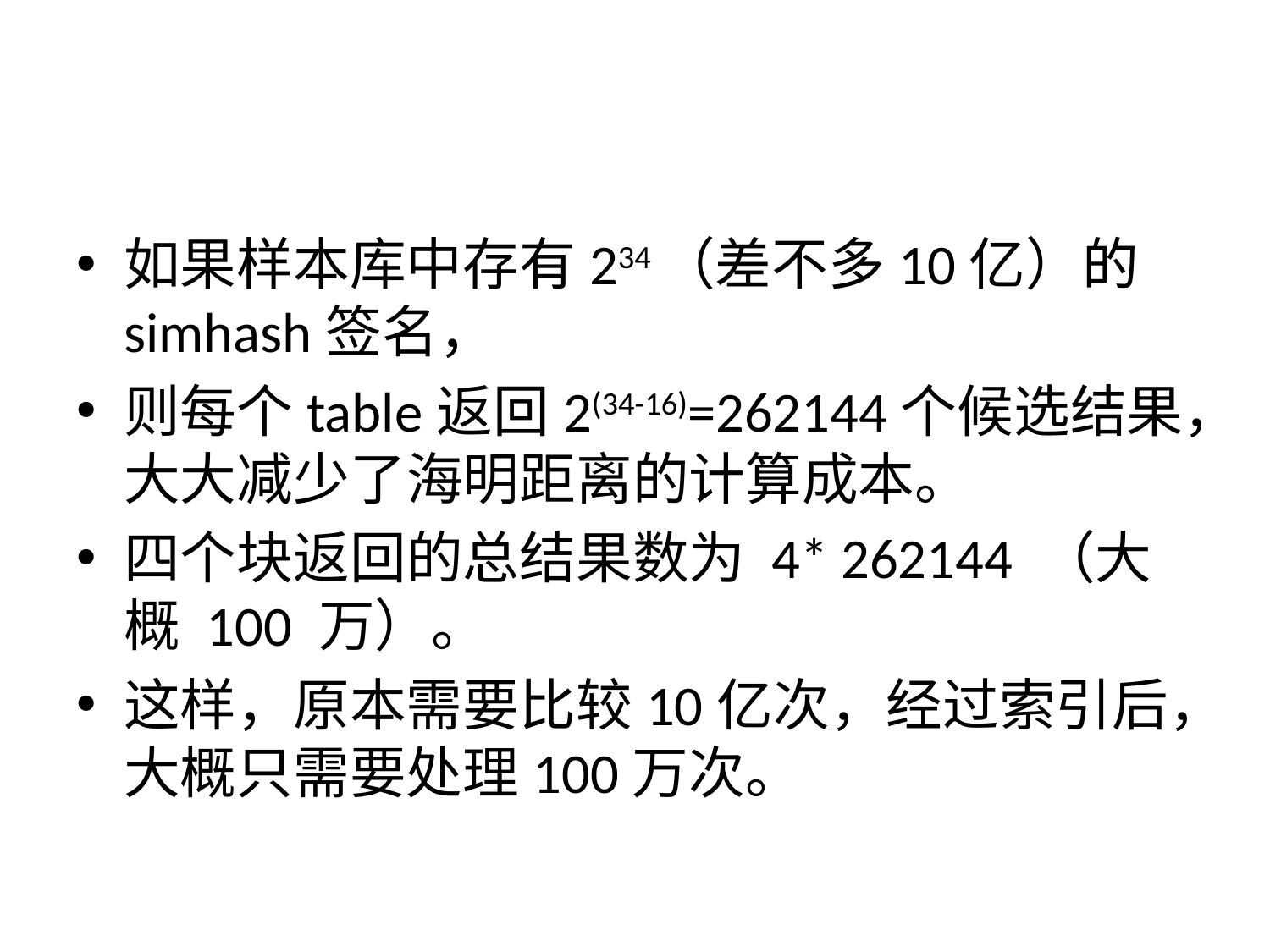

#
如果样本库中存有234（差不多10亿）的simhash签名，
则每个table返回2(34-16)=262144个候选结果，大大减少了海明距离的计算成本。
四个块返回的总结果数为 4* 262144 （大概 100 万）。
这样，原本需要比较10亿次，经过索引后，大概只需要处理100万次。